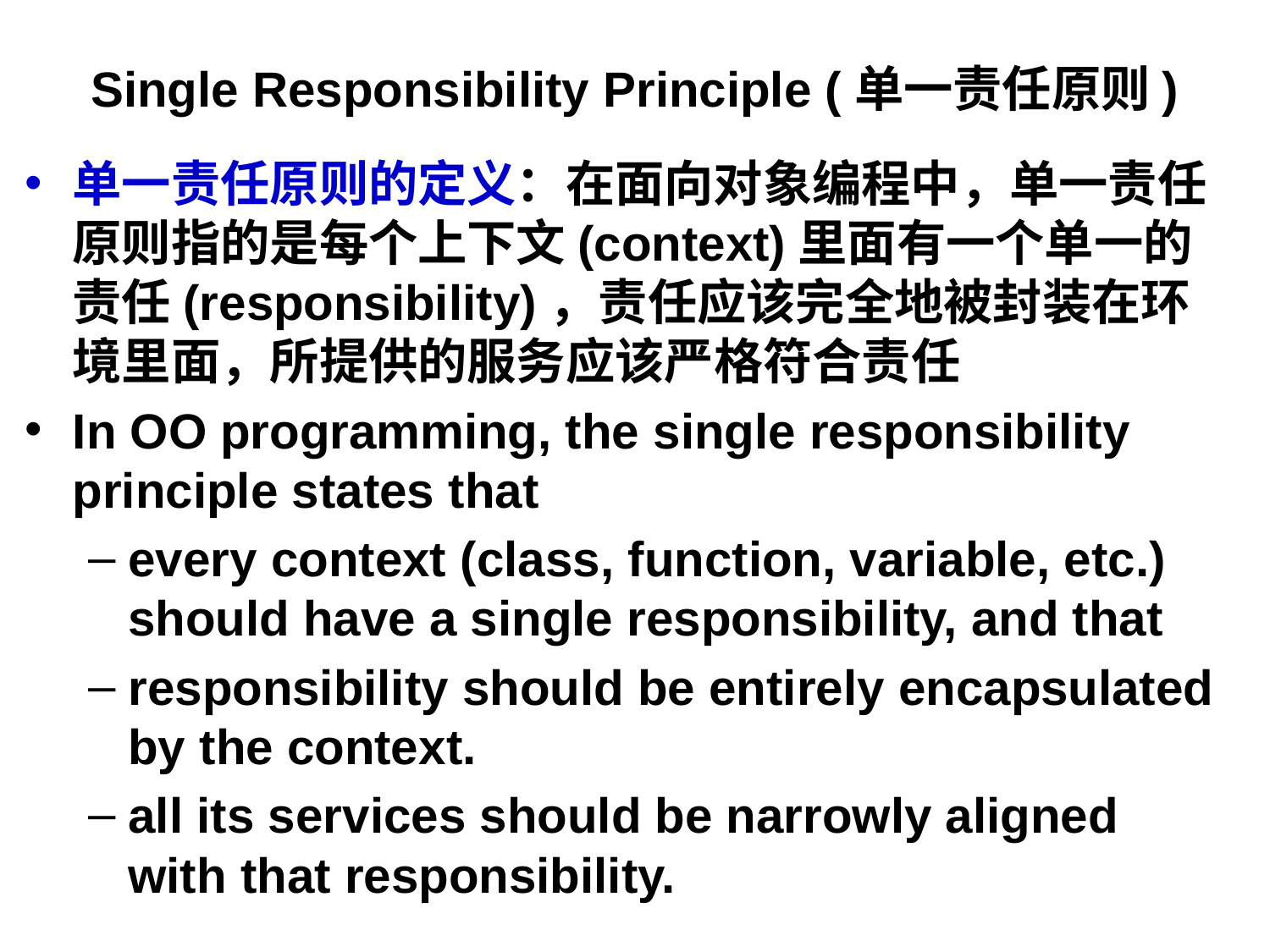

# Single Responsibility Principle (单一责任原则)
单一责任原则的定义：在面向对象编程中，单一责任原则指的是每个上下文(context)里面有一个单一的责任(responsibility)，责任应该完全地被封装在环境里面，所提供的服务应该严格符合责任
In OO programming, the single responsibility principle states that
every context (class, function, variable, etc.) should have a single responsibility, and that
responsibility should be entirely encapsulated by the context.
all its services should be narrowly aligned with that responsibility.